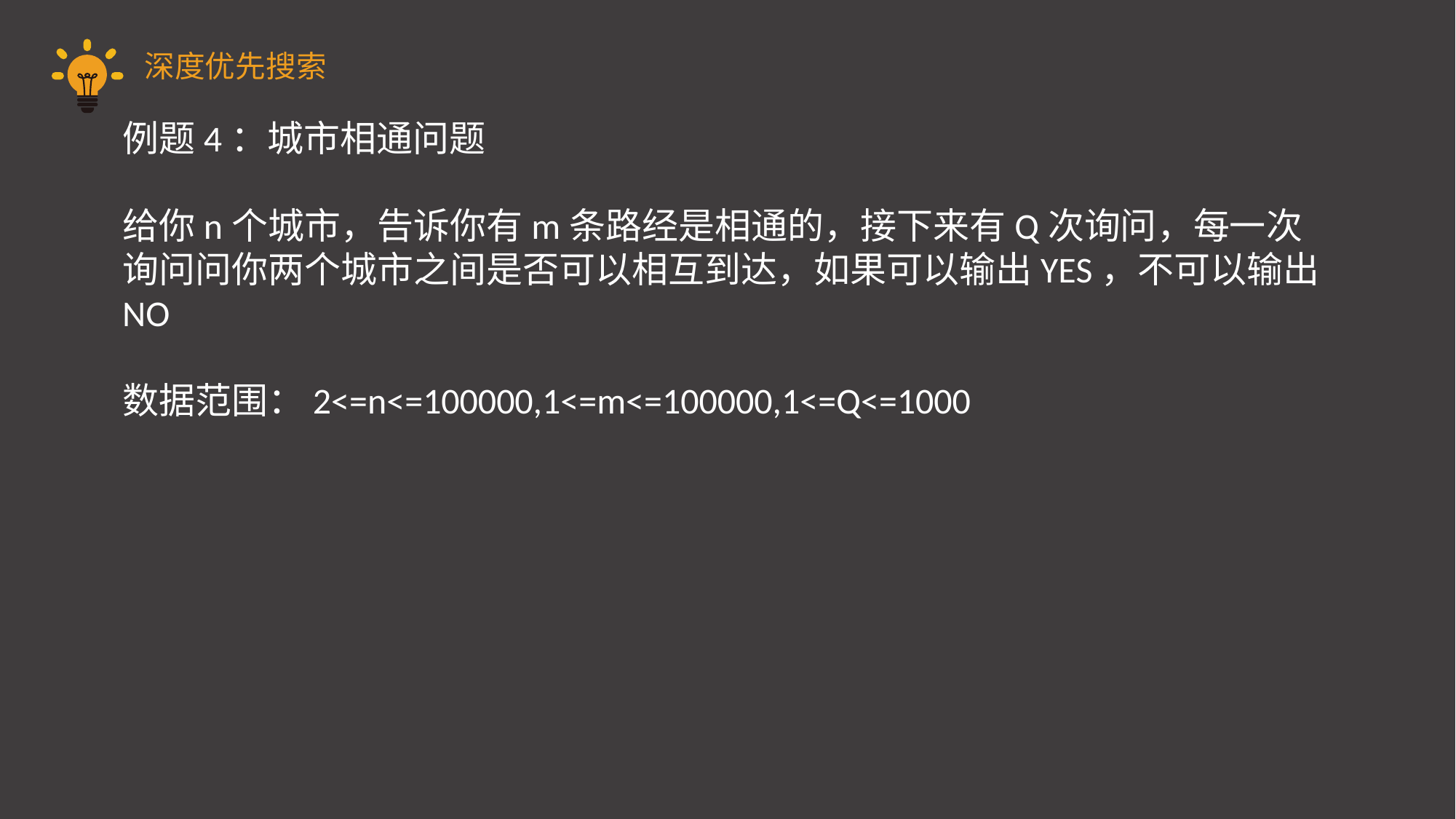

深度优先搜索
例题4：城市相通问题

给你n个城市，告诉你有m条路经是相通的，接下来有Q次询问，每一次询问问你两个城市之间是否可以相互到达，如果可以输出YES，不可以输出NO

数据范围：2<=n<=100000,1<=m<=100000,1<=Q<=1000